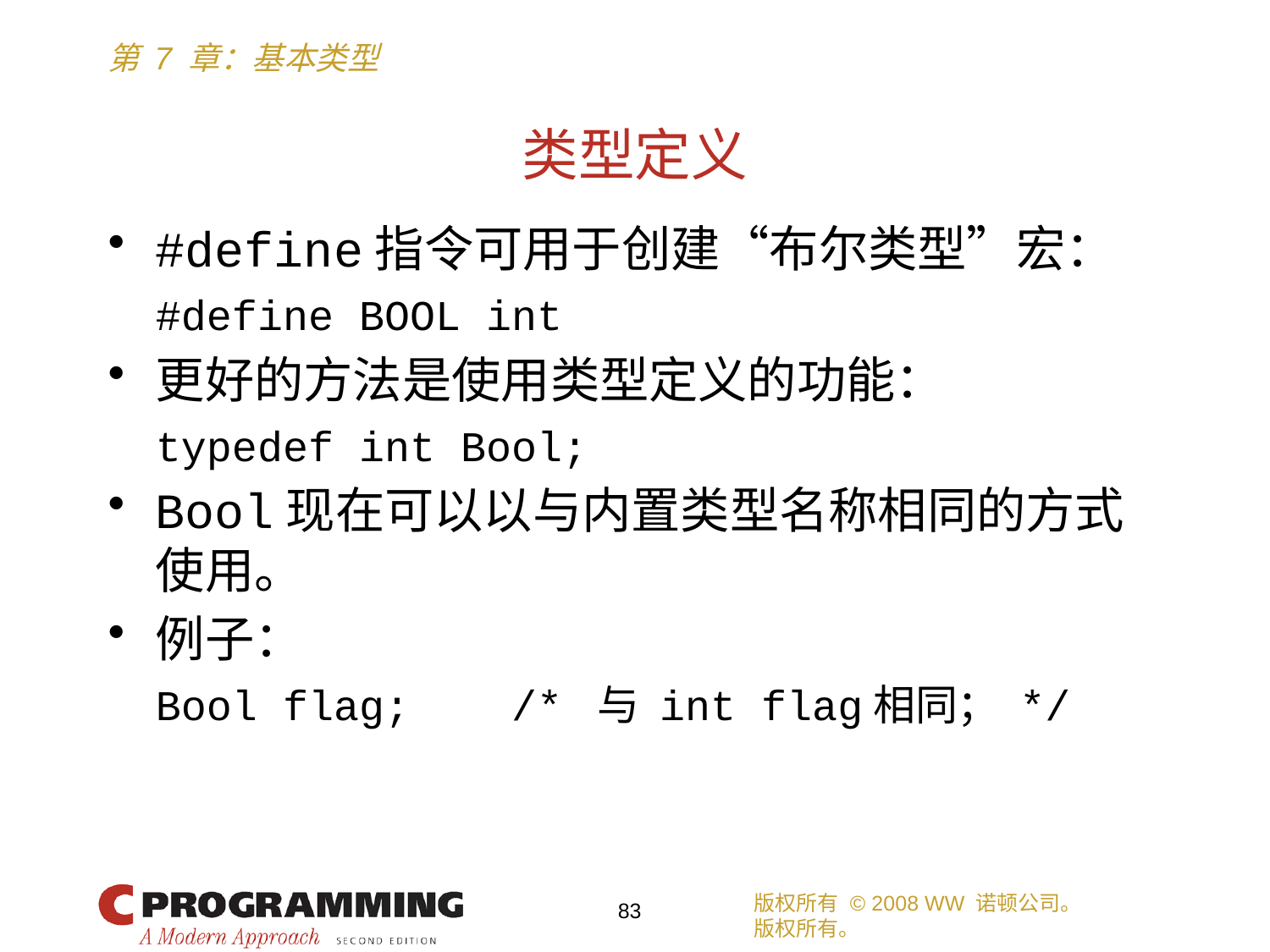

# 类型定义
#define指令可用于创建“布尔类型”宏：
	#define BOOL int
更好的方法是使用类型定义的功能：
	typedef int Bool;
Bool现在可以以与内置类型名称相同的方式使用。
例子：
	Bool flag;    /* 与 int flag相同； */
版权所有 © 2008 WW 诺顿公司。
版权所有。
83